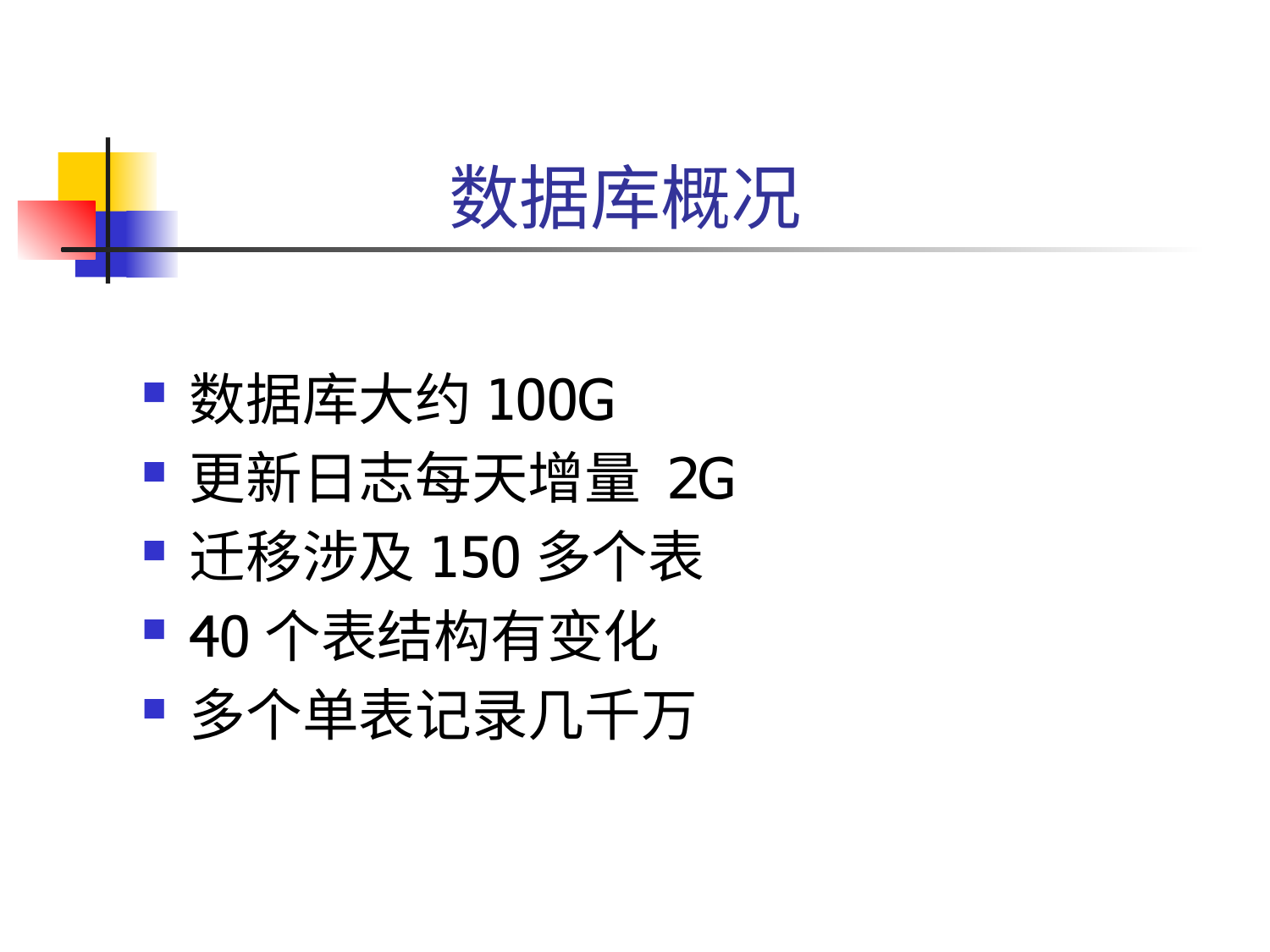

# 数据库概况
数据库大约100G
更新日志每天增量 2G
迁移涉及150多个表
40个表结构有变化
多个单表记录几千万